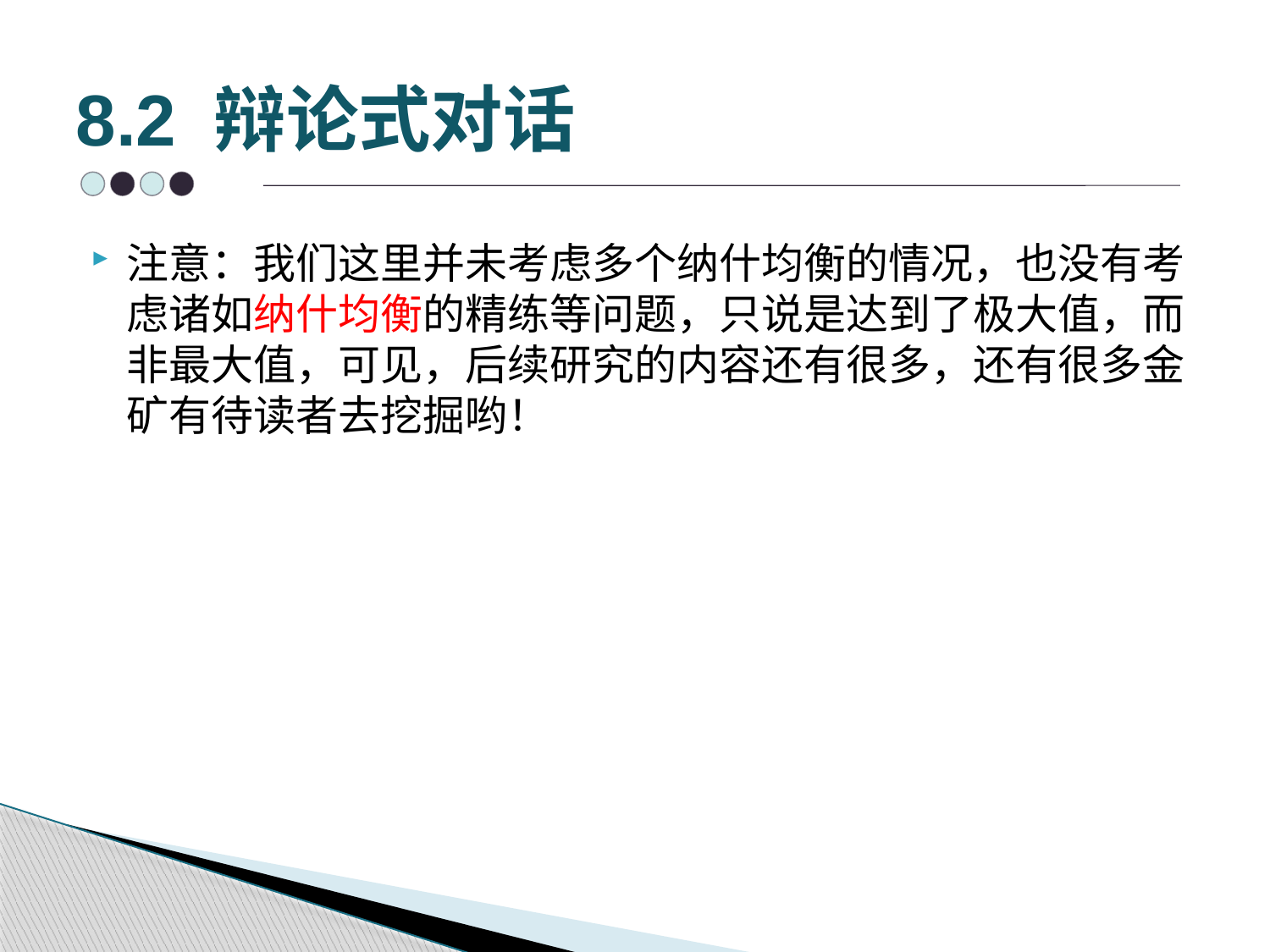

# 8.2 辩论式对话

注意：我们这里并未考虑多个纳什均衡的情况，也没有考虑诸如纳什均衡的精练等问题，只说是达到了极大值，而非最大值，可见，后续研究的内容还有很多，还有很多金矿有待读者去挖掘哟！